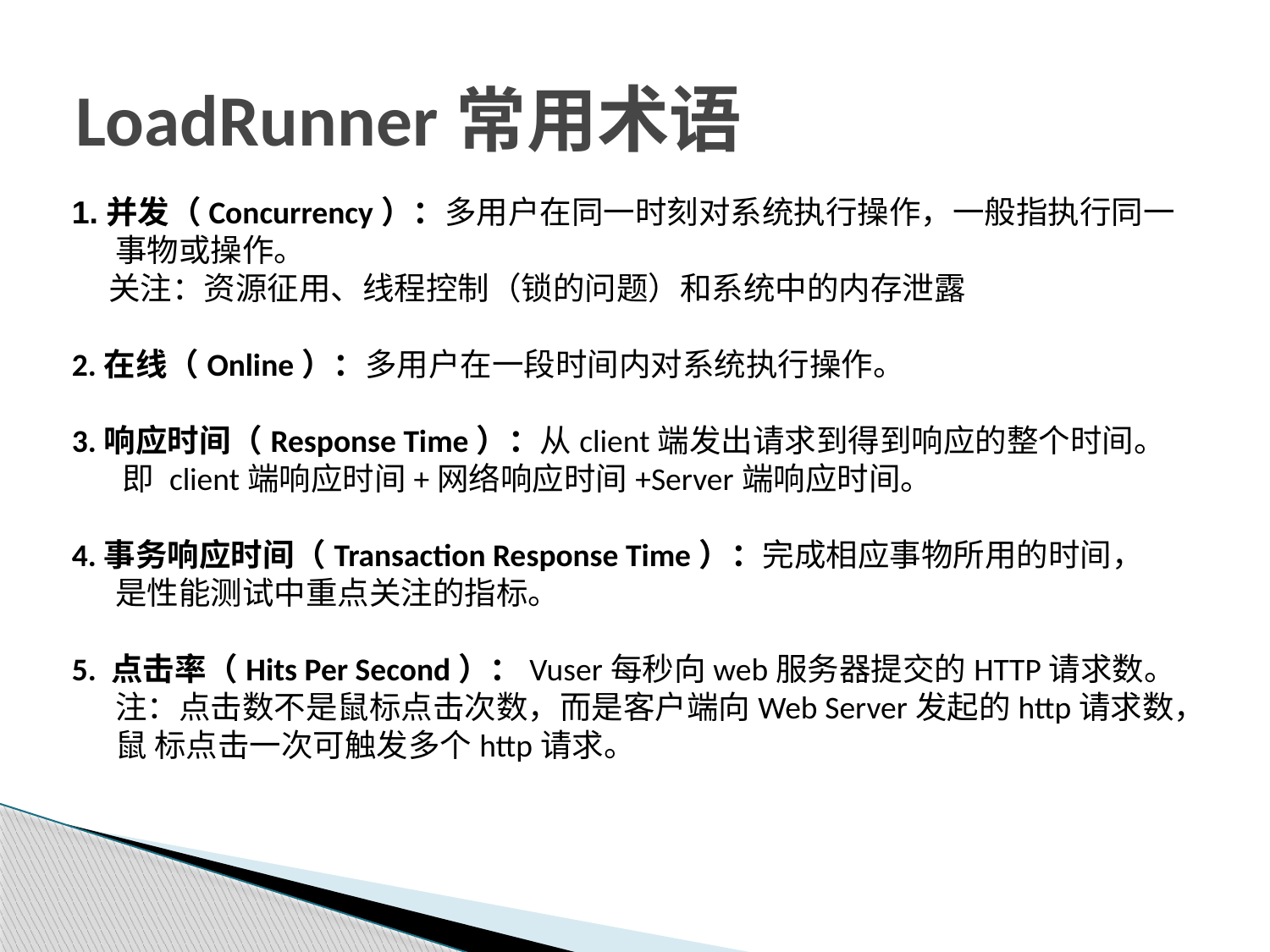

# LoadRunner常用术语
1.并发（Concurrency）：多用户在同一时刻对系统执行操作，一般指执行同一
     事物或操作。
    关注：资源征用、线程控制（锁的问题）和系统中的内存泄露

2.在线（Online）：多用户在一段时间内对系统执行操作。

3.响应时间（Response Time）：从client端发出请求到得到响应的整个时间。
      即 client端响应时间+网络响应时间+Server端响应时间。

4.事务响应时间（Transaction Response Time）：完成相应事物所用的时间，
     是性能测试中重点关注的指标。

5. 点击率（Hits Per Second）：Vuser每秒向web服务器提交的HTTP请求数。
     注：点击数不是鼠标点击次数，而是客户端向Web Server发起的http请求数，
     鼠 标点击一次可触发多个http请求。